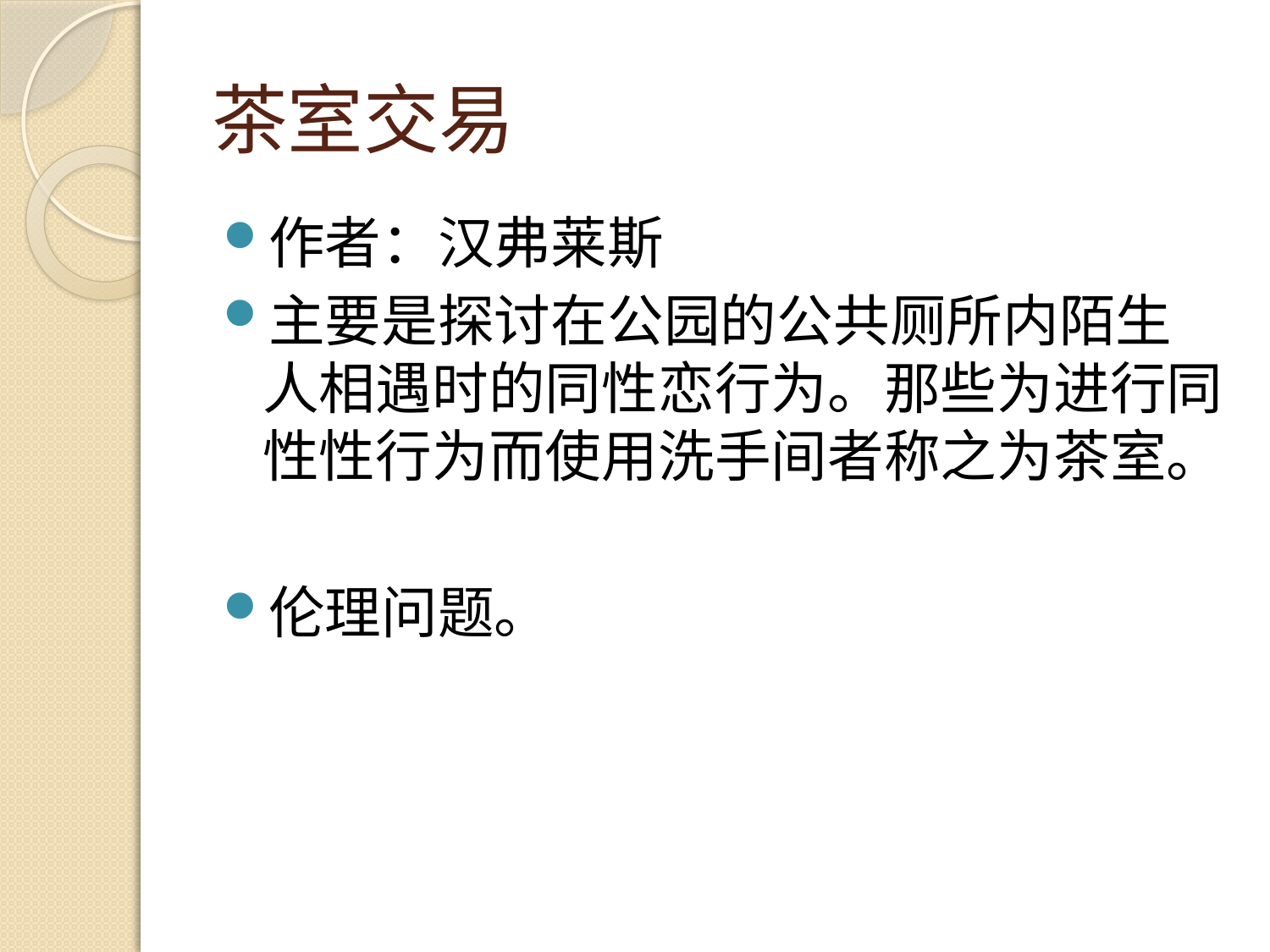

# 茶室交易
作者：汉弗莱斯
主要是探讨在公园的公共厕所内陌生人相遇时的同性恋行为。那些为进行同性性行为而使用洗手间者称之为茶室。

伦理问题。